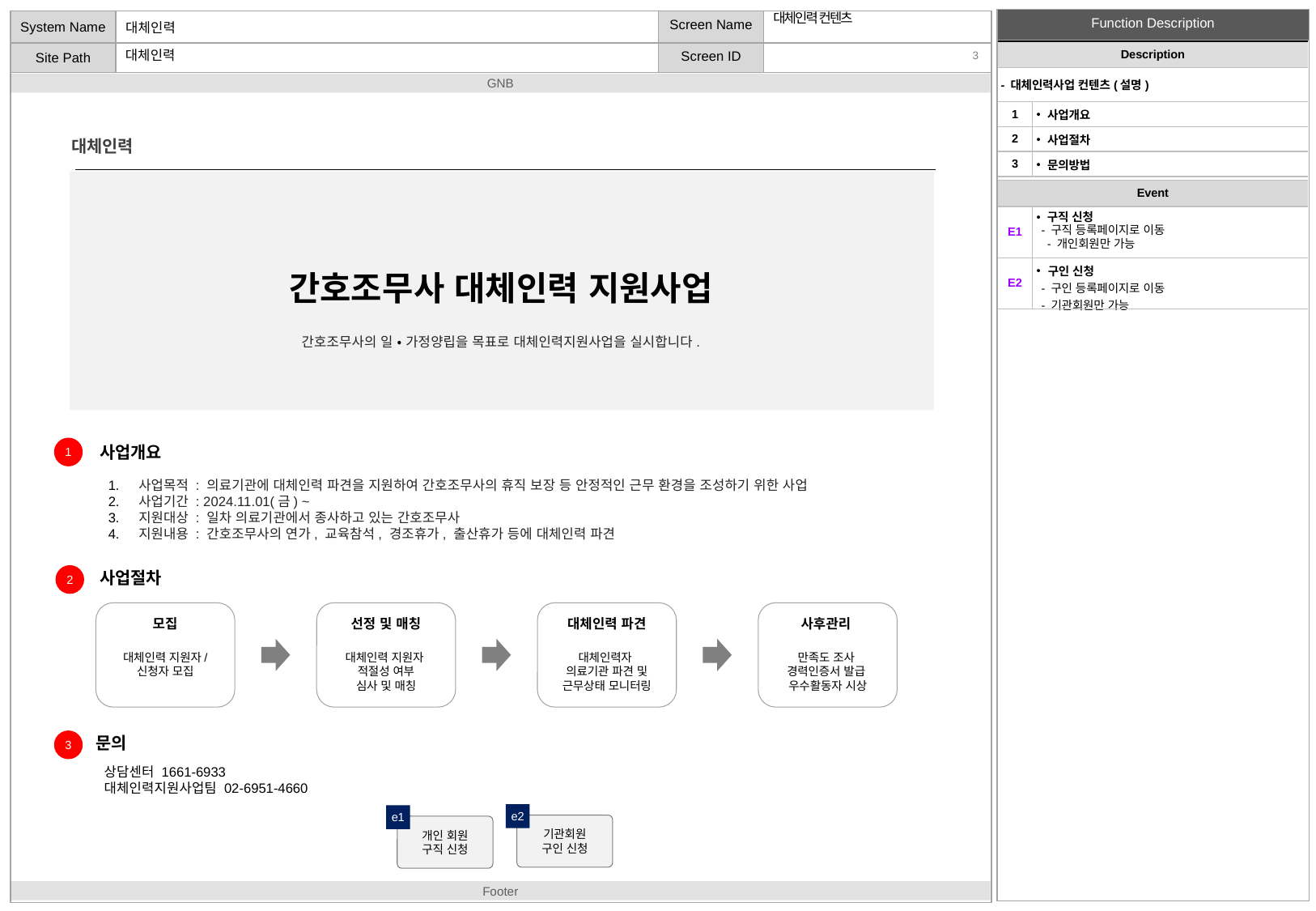

대체인력 컨텐츠
| Description |  |
| --- | --- |
| - 대체인력사업 컨텐츠(설명) |  |
| 1 | 사업개요 |
| 2 | 사업절차 |
| 3 | 문의방법 |

# 대체인력
대체인력

| Event |  |
| --- | --- |
| E1 | 구직 신청 - 구직 등록페이지로 이동 - 개인회원만 가능 |
| E2 | 구인 신청 - 구인 등록페이지로 이동 - 기관회원만 가능 |
간호조무사 대체인력 지원사업
간호조무사의 일 • 가정양립을 목표로 대체인력지원사업을 실시합니다.
사업개요
1
사업목적 : 의료기관에 대체인력 파견을 지원하여 간호조무사의 휴직 보장 등 안정적인 근무 환경을 조성하기 위한 사업
사업기간 : 2024.11.01(금) ~
지원대상 : 일차 의료기관에서 종사하고 있는 간호조무사
지원내용 : 간호조무사의 연가, 교육참석, 경조휴가, 출산휴가 등에 대체인력 파견
사업절차
2

모집
대체인력 지원자/
신청자 모집

선정 및 매칭
대체인력 지원자
적절성 여부
심사 및 매칭

대체인력 파견
대체인력자
의료기관 파견 및 근무상태 모니터링

사후관리
만족도 조사
경력인증서 발급
우수활동자 시상

문의
3
상담센터 1661-6933
대체인력지원사업팀 02-6951-4660
e2
e1
기관회원
구인 신청
개인 회원
구직 신청